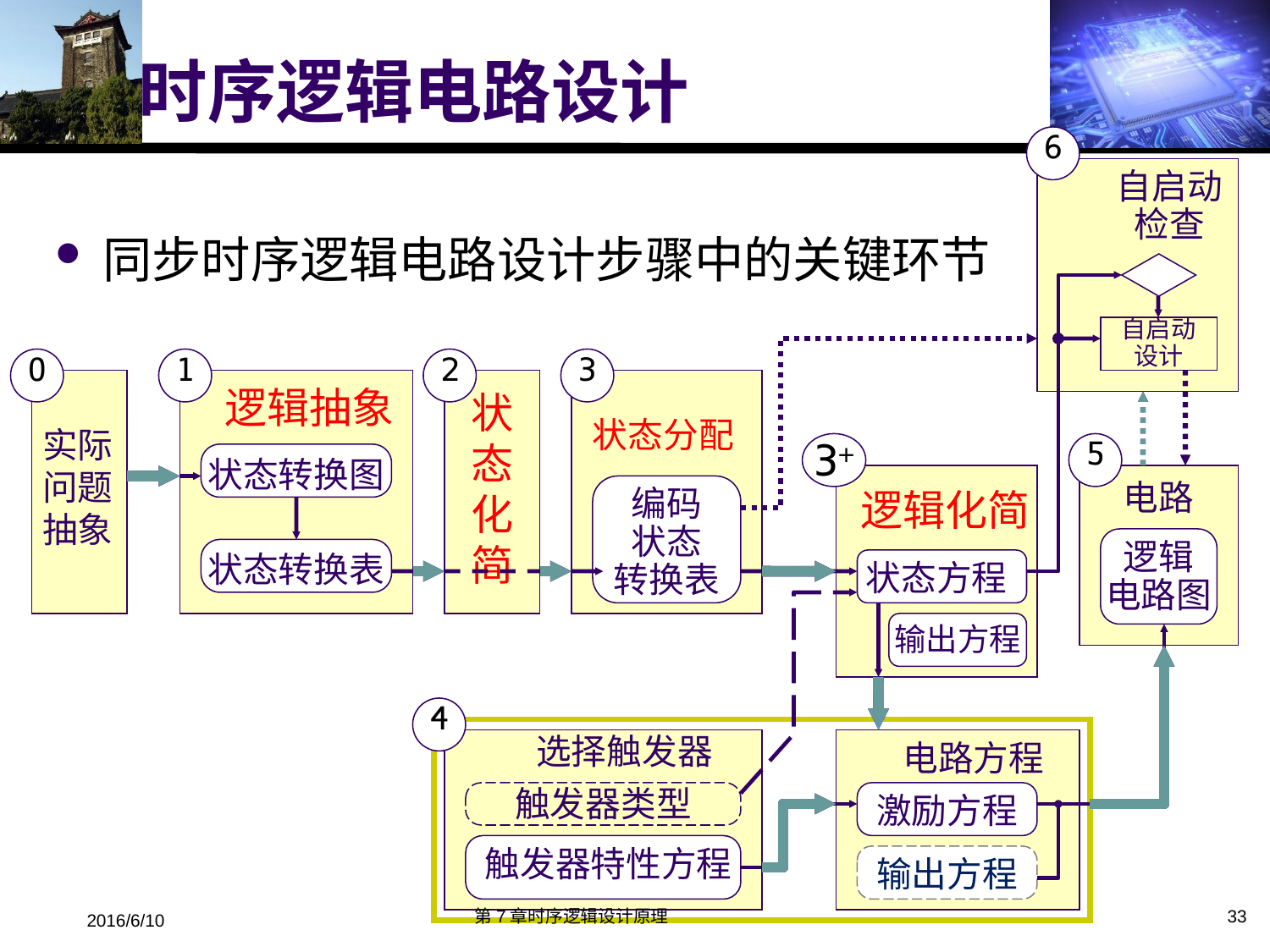

# 时序逻辑电路设计

6

自启动检查
同步时序逻辑电路设计步骤中的关键环节

自启动
设计

0

1

2

3

逻辑抽象
状态化简

状态分配
实际问题抽象

3+

5

状态转换图

电路
编码
状态
转换表
逻辑化简

逻辑
电路图
状态转换表

状态方程

输出方程

4

选择触发器
电路方程

触发器类型
激励方程

触发器特性方程

输出方程
第7章时序逻辑设计原理
33
2016/6/10